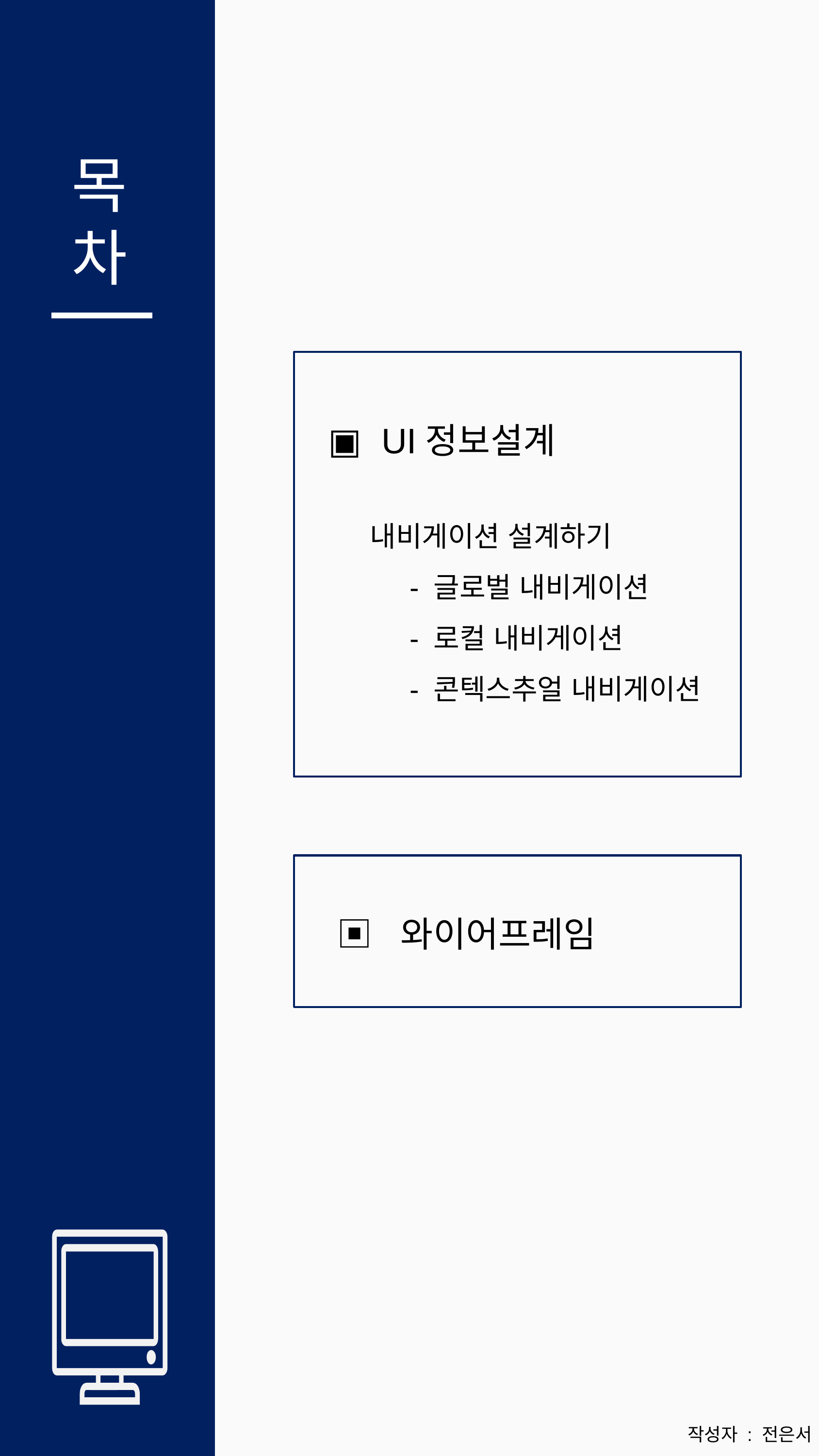

목   차

▣  UI정보설계
내비게이션 설계하기
     - 글로벌 내비게이션
     - 로컬 내비게이션
     - 콘텍스추얼 내비게이션

▣  와이어프레임

작성자 : 전은서